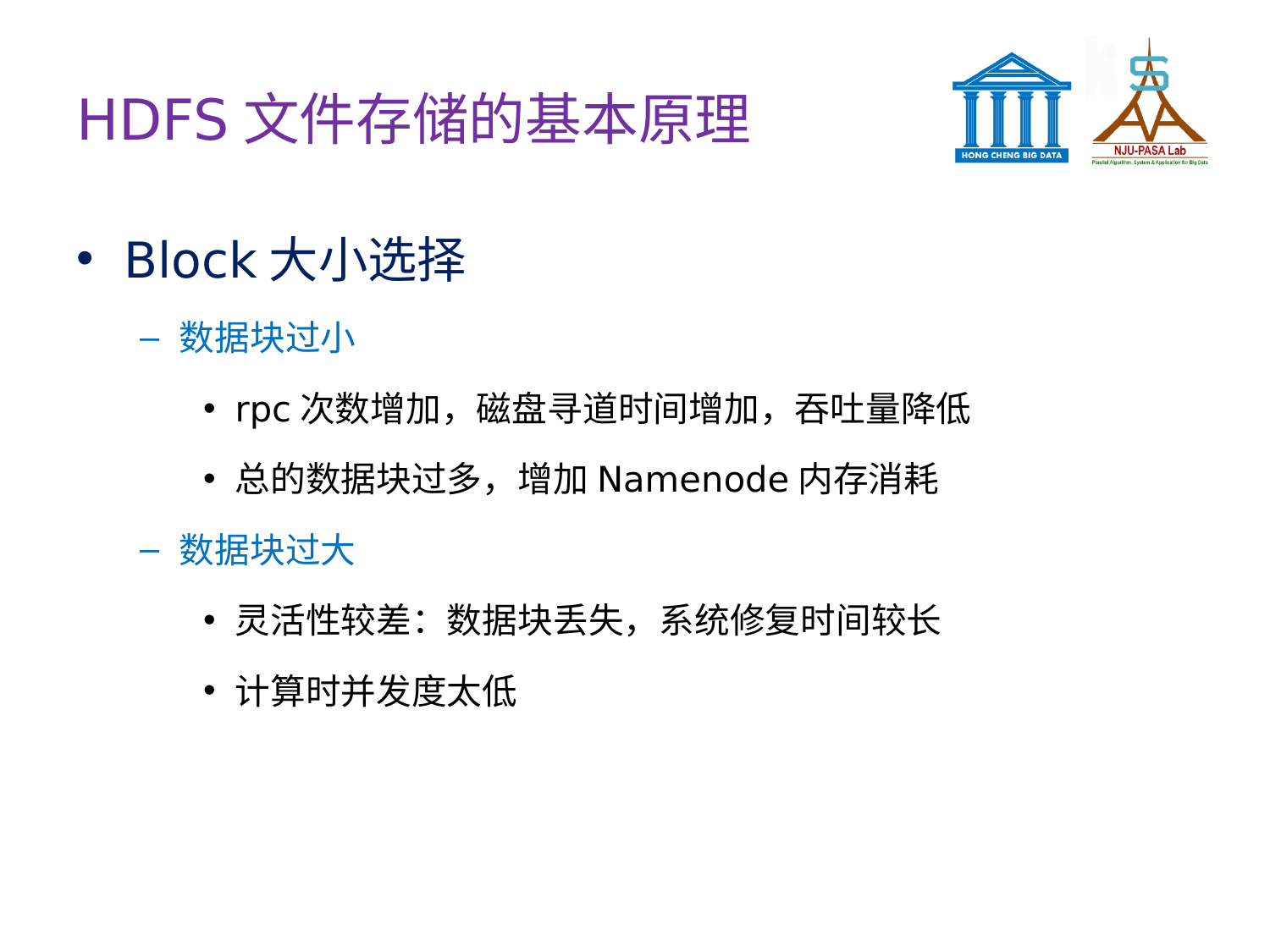

# HDFS文件存储的基本原理
Block大小选择
数据块过小
rpc次数增加，磁盘寻道时间增加，吞吐量降低
总的数据块过多，增加Namenode内存消耗
数据块过大
灵活性较差：数据块丢失，系统修复时间较长
计算时并发度太低